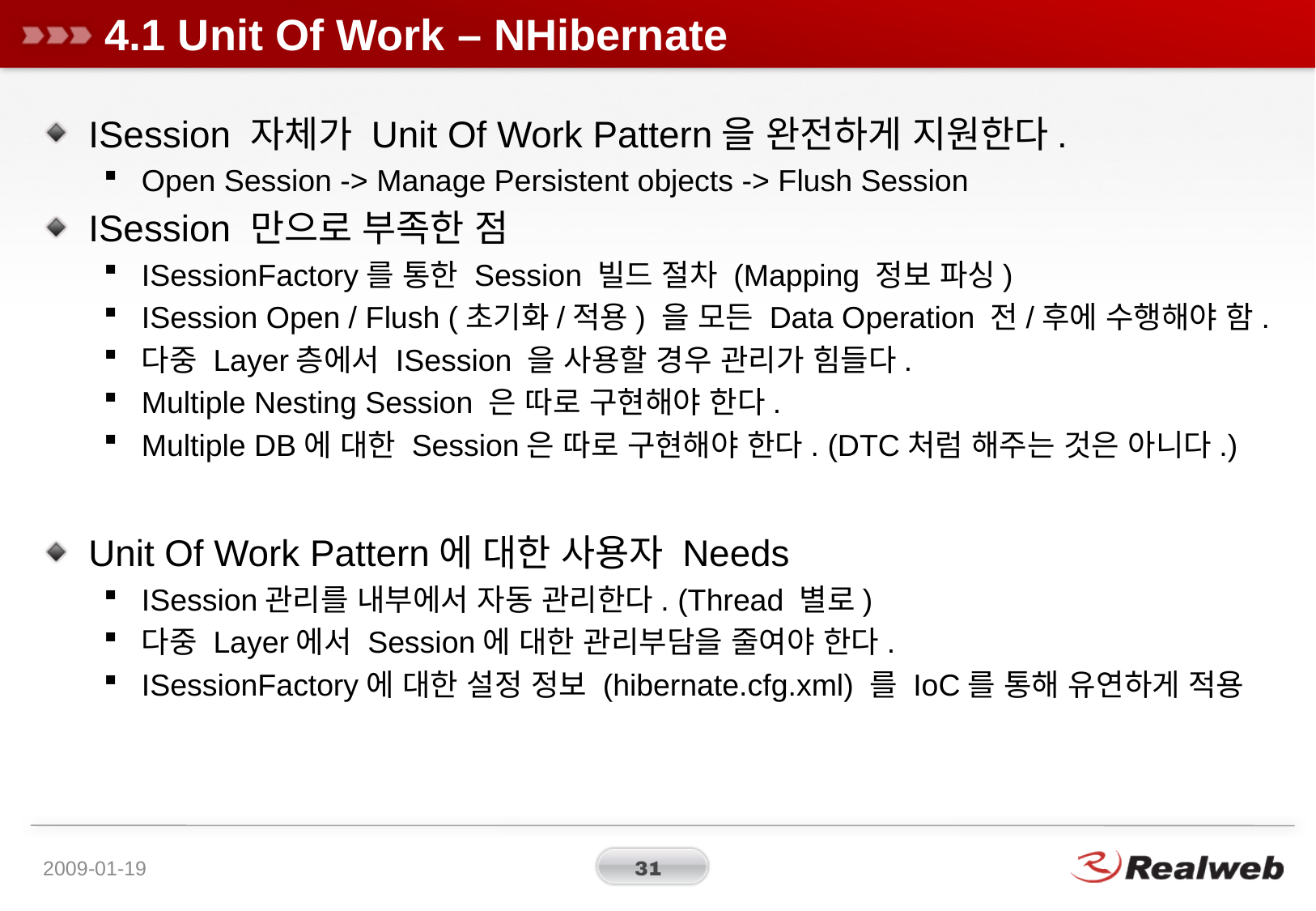

# 4.1 Unit Of Work – NHibernate
ISession 자체가 Unit Of Work Pattern을 완전하게 지원한다.
Open Session -> Manage Persistent objects -> Flush Session
ISession 만으로 부족한 점
ISessionFactory를 통한 Session 빌드 절차 (Mapping 정보 파싱)
ISession Open / Flush (초기화/적용) 을 모든 Data Operation 전/후에 수행해야 함.
다중 Layer층에서 ISession 을 사용할 경우 관리가 힘들다.
Multiple Nesting Session 은 따로 구현해야 한다.
Multiple DB에 대한 Session은 따로 구현해야 한다. (DTC처럼 해주는 것은 아니다.)

Unit Of Work Pattern에 대한 사용자 Needs
ISession관리를 내부에서 자동 관리한다. (Thread 별로)
다중 Layer에서 Session에 대한 관리부담을 줄여야 한다.
ISessionFactory에 대한 설정 정보 (hibernate.cfg.xml) 를 IoC를 통해 유연하게 적용
2009-01-19
31